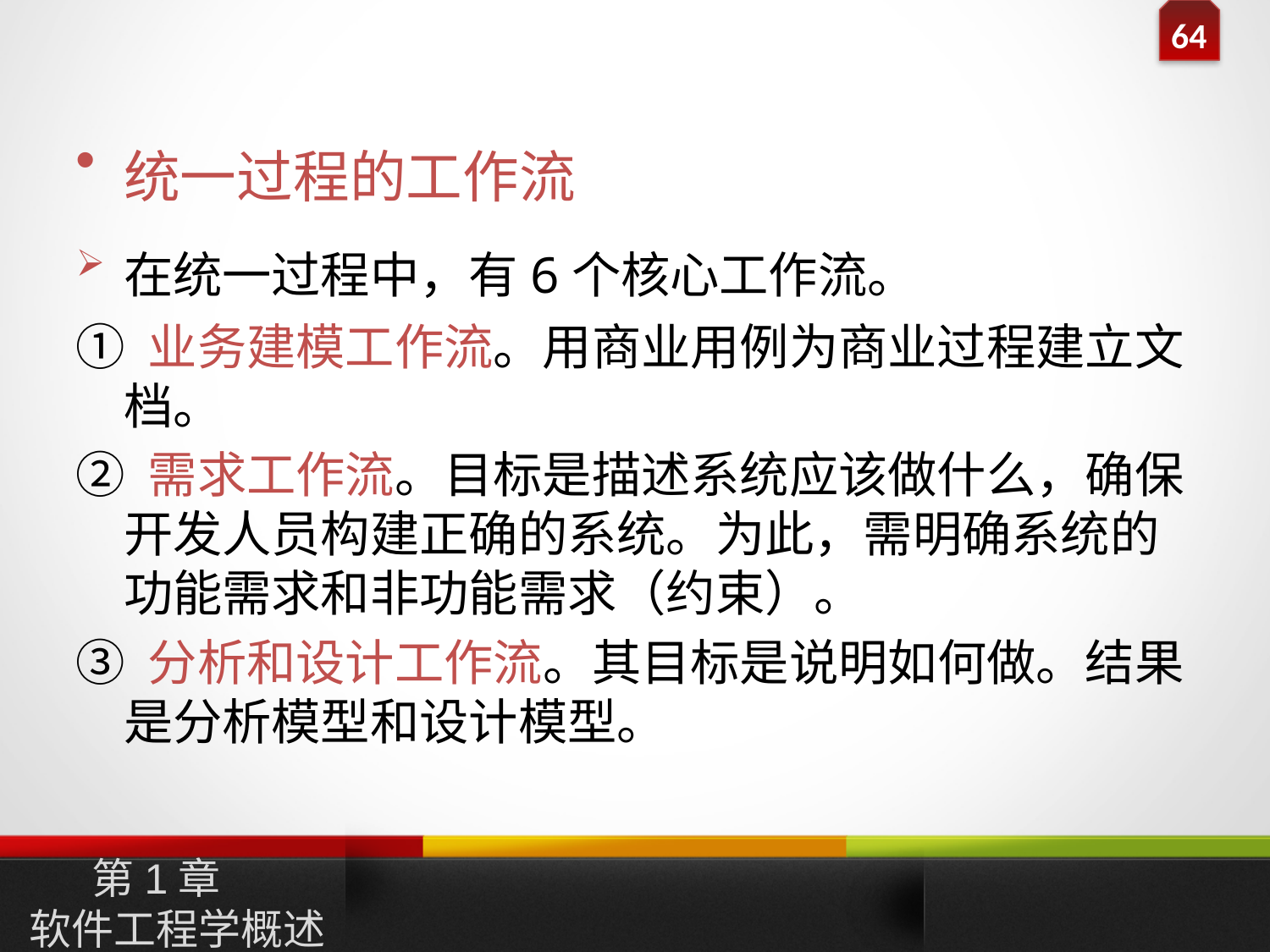

统一过程的工作流
在统一过程中，有6个核心工作流。
① 业务建模工作流。用商业用例为商业过程建立文档。
② 需求工作流。目标是描述系统应该做什么，确保开发人员构建正确的系统。为此，需明确系统的功能需求和非功能需求（约束）。
③ 分析和设计工作流。其目标是说明如何做。结果是分析模型和设计模型。